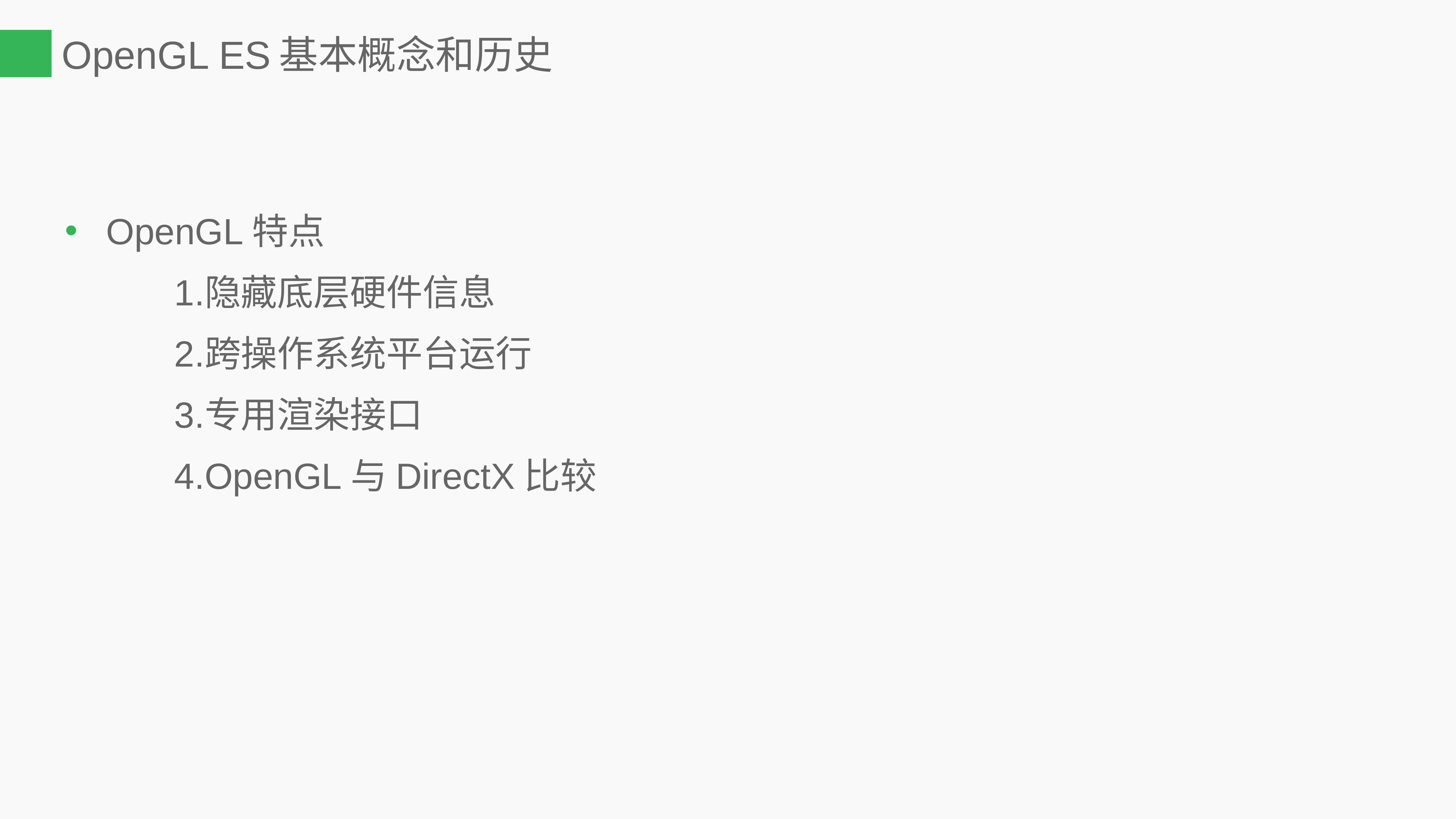

# OpenGL ES基本概念和历史
OpenGL特点
隐藏底层硬件信息
跨操作系统平台运行
专用渲染接口
OpenGL与DirectX比较